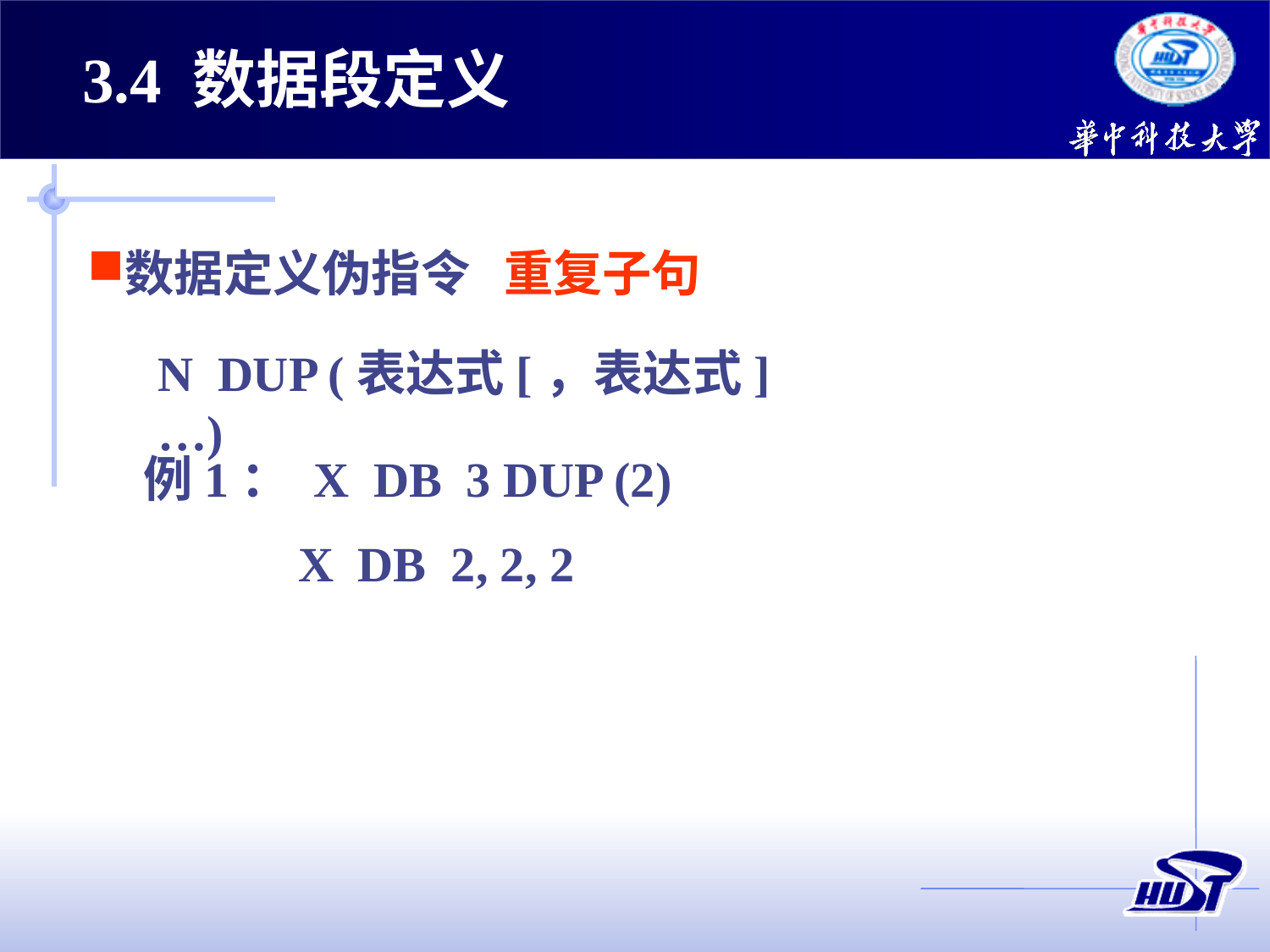

3.4 数据段定义
数据定义伪指令   重复子句
N  DUP (表达式[，表达式]…)
例1： X  DB  3 DUP (2)
X  DB  2, 2, 2